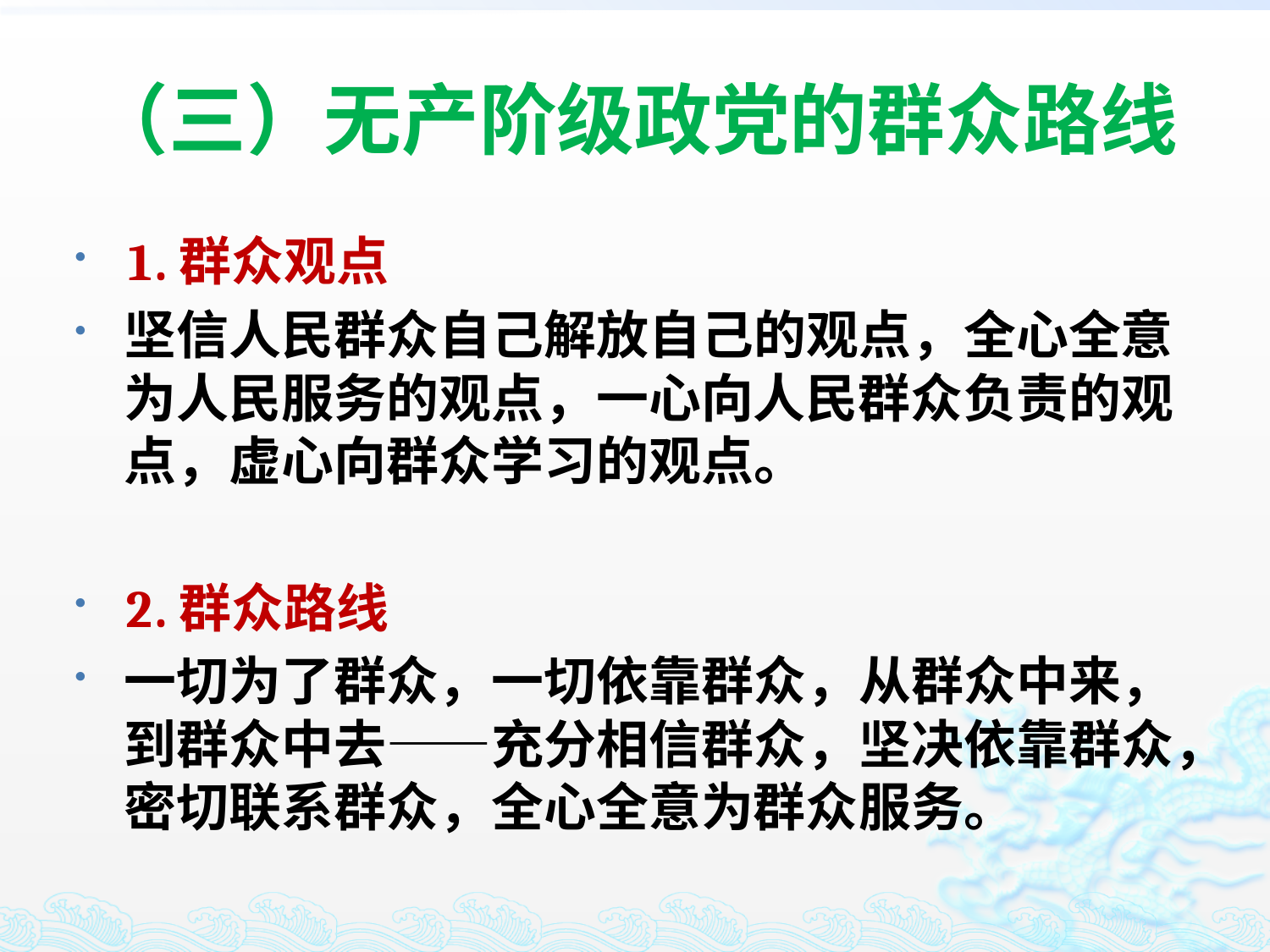

# （三）无产阶级政党的群众路线
1.群众观点
坚信人民群众自己解放自己的观点，全心全意为人民服务的观点，一心向人民群众负责的观点，虚心向群众学习的观点。

2.群众路线
一切为了群众，一切依靠群众，从群众中来，到群众中去——充分相信群众，坚决依靠群众，密切联系群众，全心全意为群众服务。